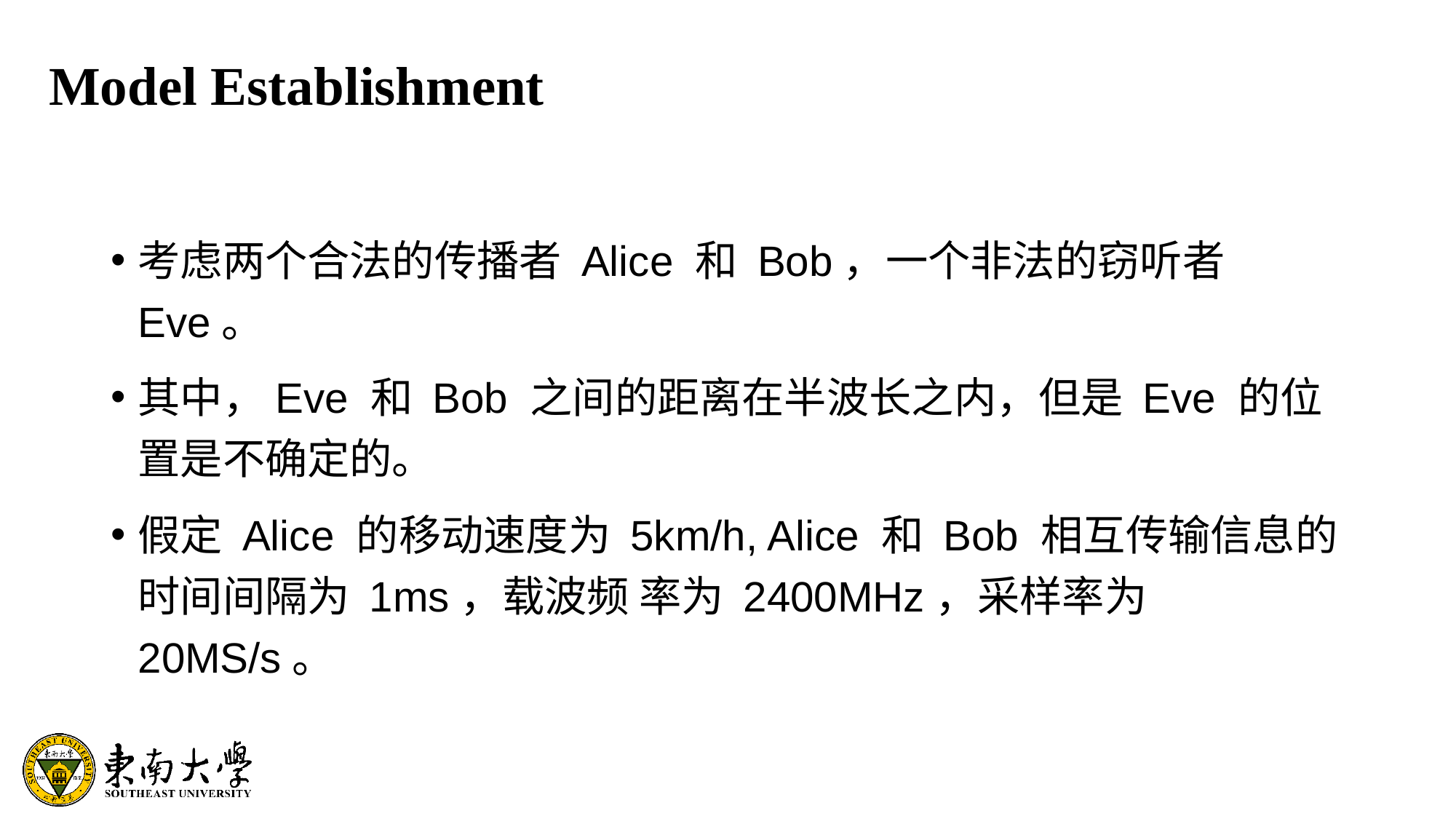

Model Establishment
考虑两个合法的传播者 Alice 和 Bob，一个非法的窃听者 Eve。
其中，Eve 和 Bob 之间的距离在半波长之内，但是 Eve 的位置是不确定的。
假定 Alice 的移动速度为 5km/h, Alice 和 Bob 相互传输信息的时间间隔为 1ms，载波频 率为 2400MHz，采样率为 20MS/s。